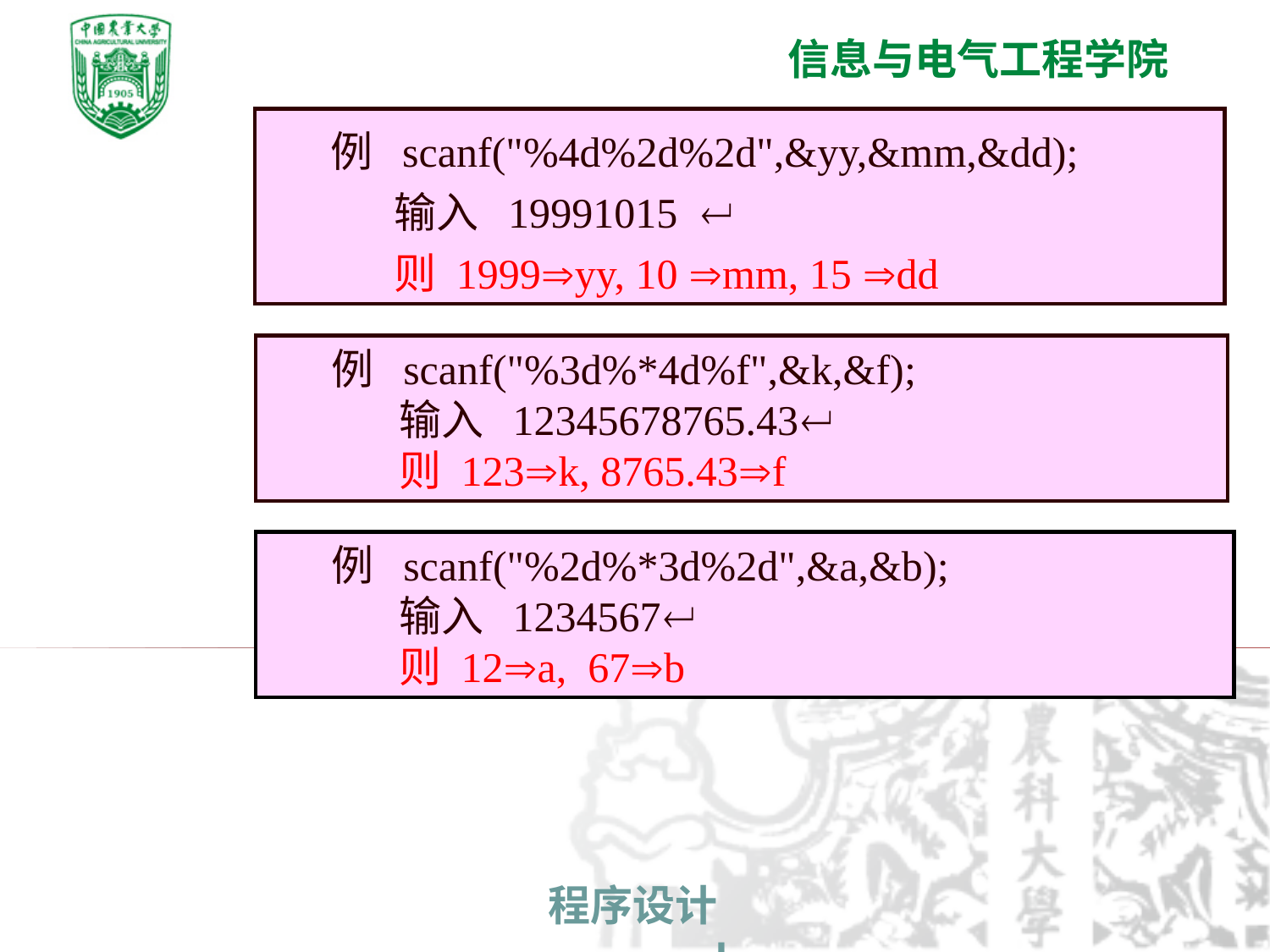

例  scanf("%4d%2d%2d",&yy,&mm,&dd);
输入  19991015  ↵
则 1999⇒yy, 10 ⇒mm, 15 ⇒dd
例  scanf("%3d%*4d%f",&k,&f);
      输入  12345678765.43↵
      则 123⇒k, 8765.43⇒f
例  scanf("%2d%*3d%2d",&a,&b);
      输入  1234567↵
      则 12⇒a,  67⇒b